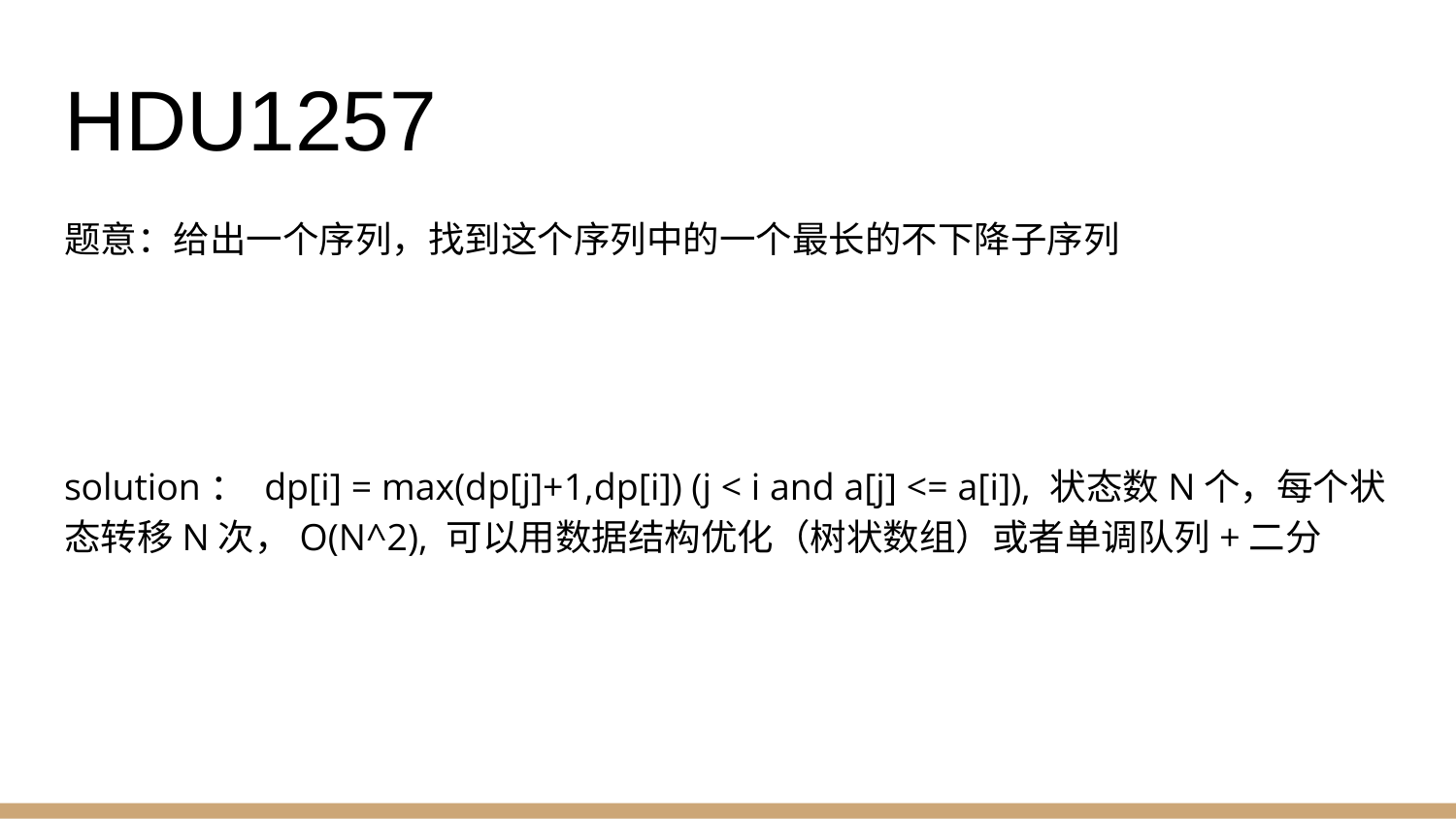

# HDU1257
题意：给出一个序列，找到这个序列中的一个最长的不下降子序列

solution： dp[i] = max(dp[j]+1,dp[i]) (j < i and a[j] <= a[i]), 状态数N个，每个状态转移N次，O(N^2), 可以用数据结构优化（树状数组）或者单调队列+二分